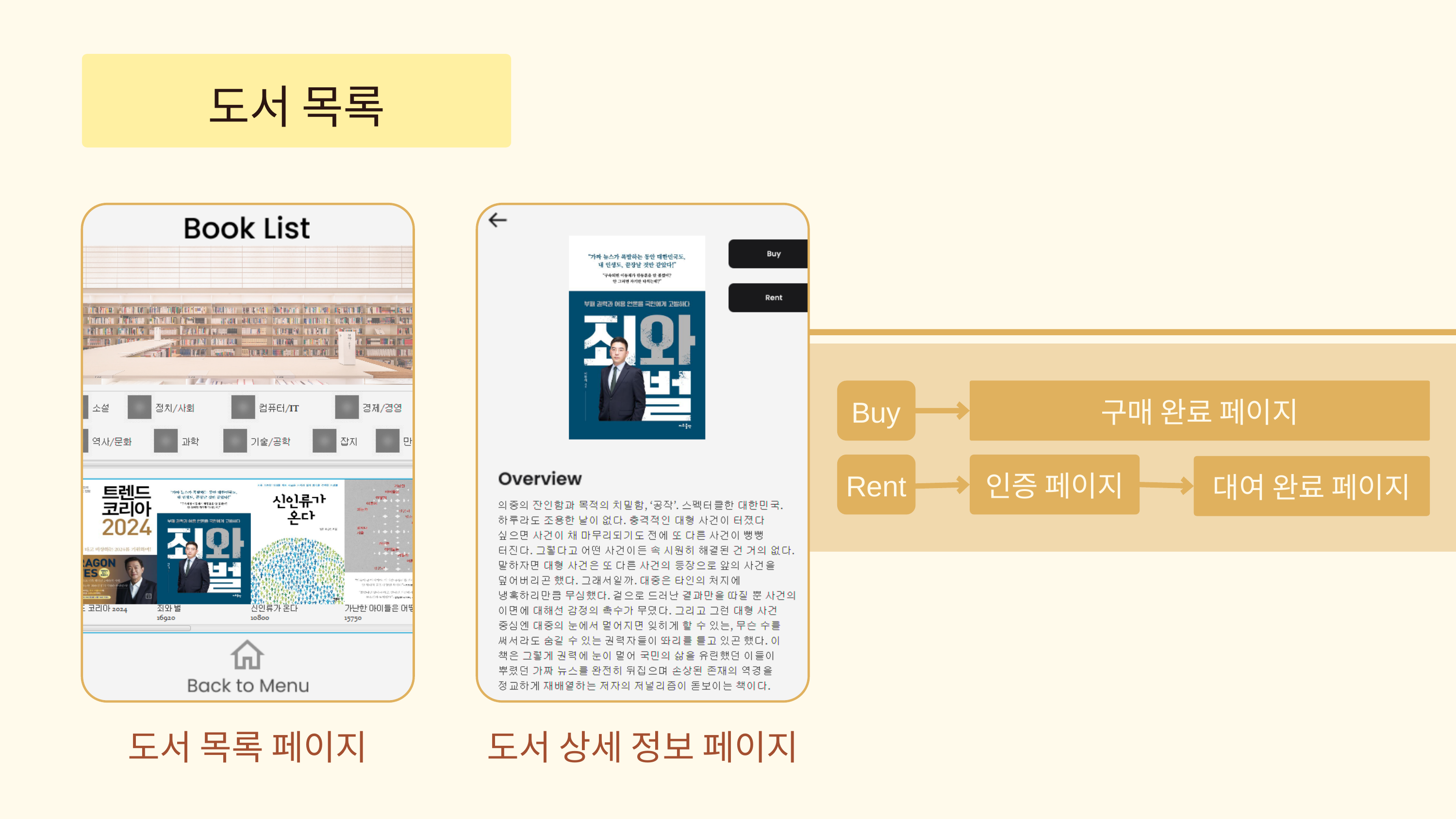

도서 목록

Buy

구매 완료 페이지

Rent

인증 페이지

대여 완료 페이지

도서 목록 페이지
도서 상세 정보 페이지